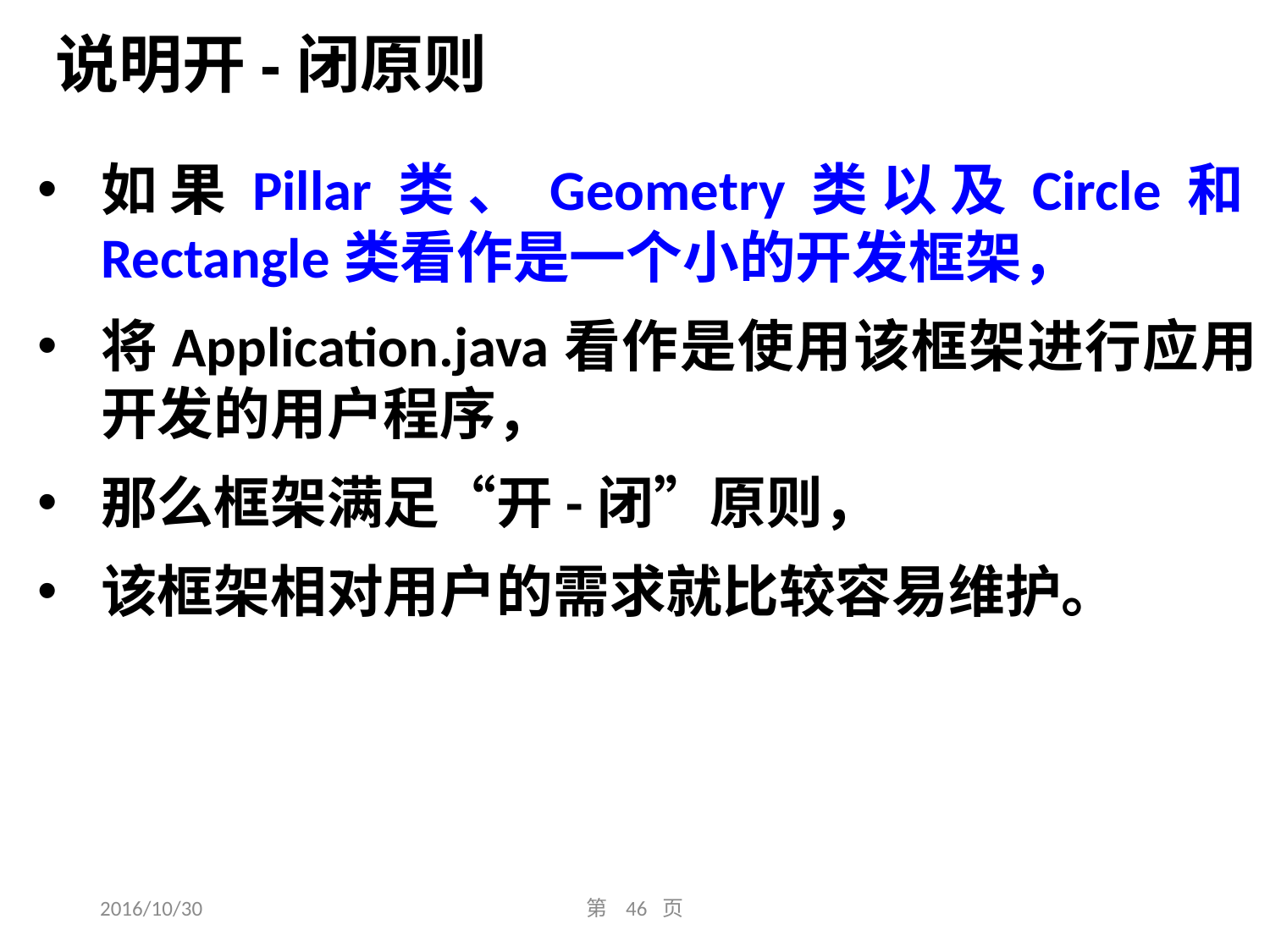

说明开-闭原则
如果Pillar类、Geometry类以及Circle和Rectangle类看作是一个小的开发框架，
将Application.java看作是使用该框架进行应用开发的用户程序，
那么框架满足“开-闭”原则，
该框架相对用户的需求就比较容易维护。
2016/10/30
第  46  页